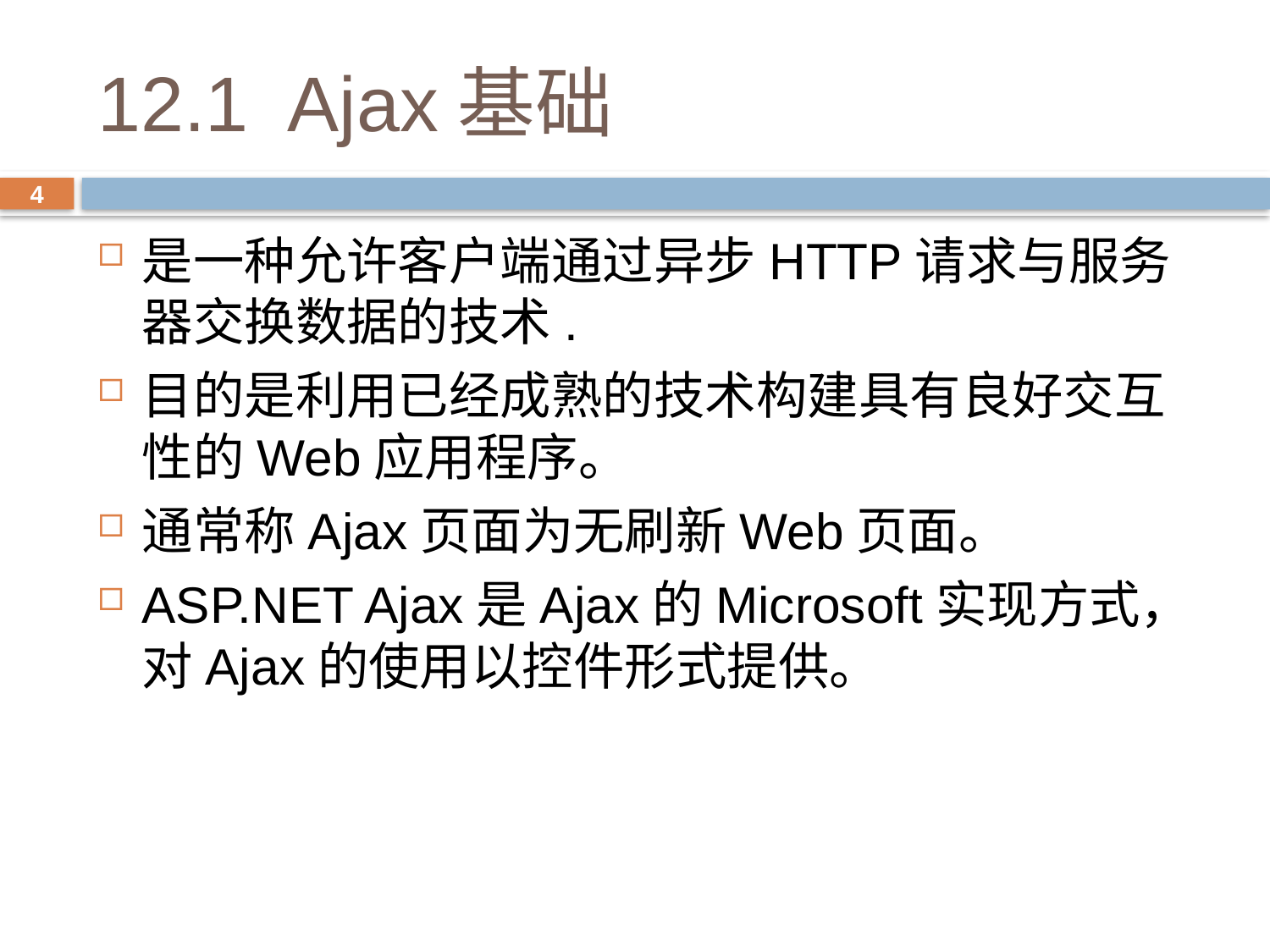

# 12.1  Ajax基础
4
是一种允许客户端通过异步HTTP请求与服务器交换数据的技术.
目的是利用已经成熟的技术构建具有良好交互性的Web应用程序。
通常称Ajax页面为无刷新Web页面。
ASP.NET Ajax是Ajax的Microsoft实现方式，对Ajax的使用以控件形式提供。